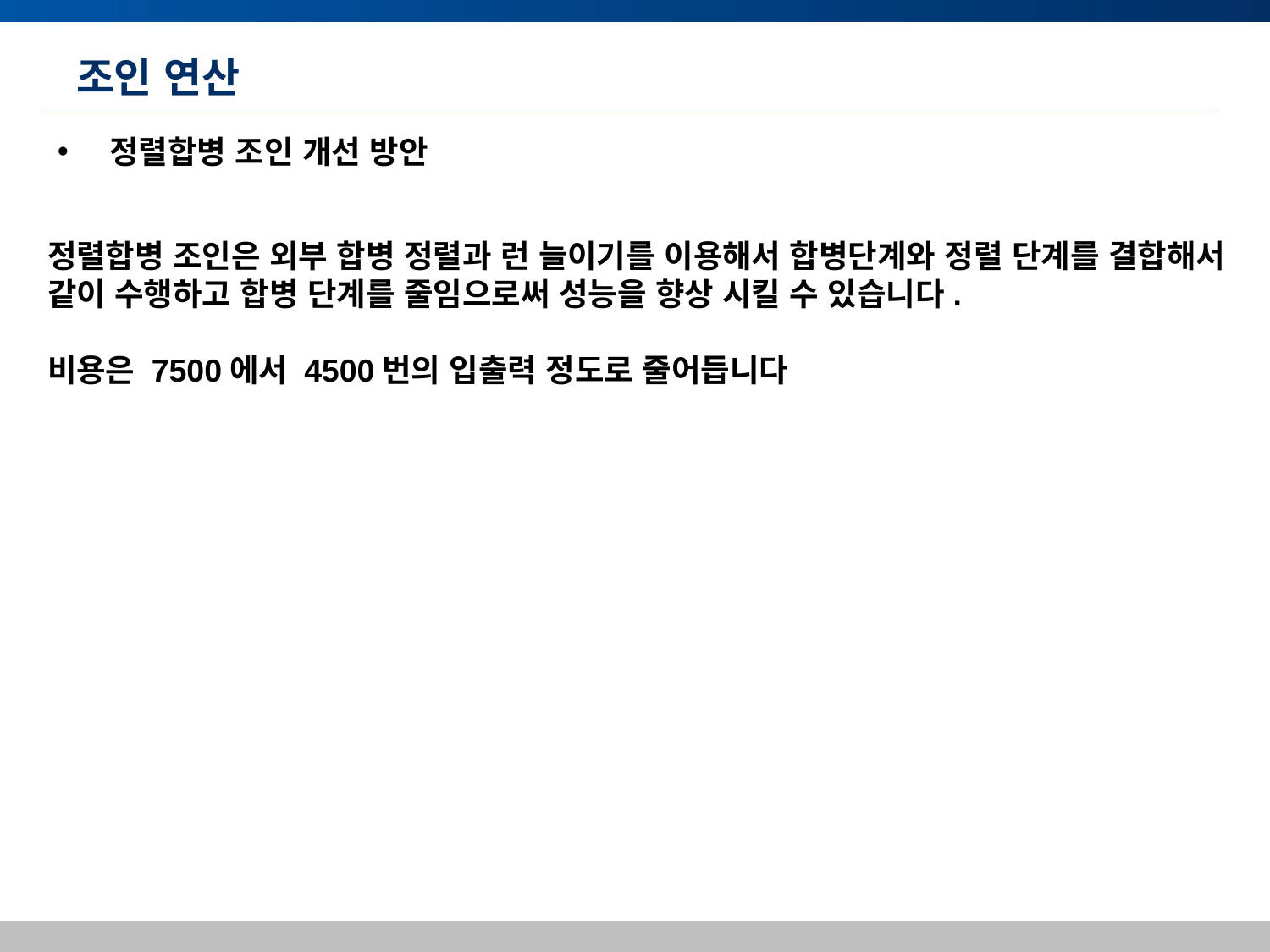

# 조인 연산
  정렬합병 조인 개선 방안
정렬합병 조인은 외부 합병 정렬과 런 늘이기를 이용해서 합병단계와 정렬 단계를 결합해서 같이 수행하고 합병 단계를 줄임으로써 성능을 향상 시킬 수 있습니다.

비용은 7500에서 4500번의 입출력 정도로 줄어듭니다